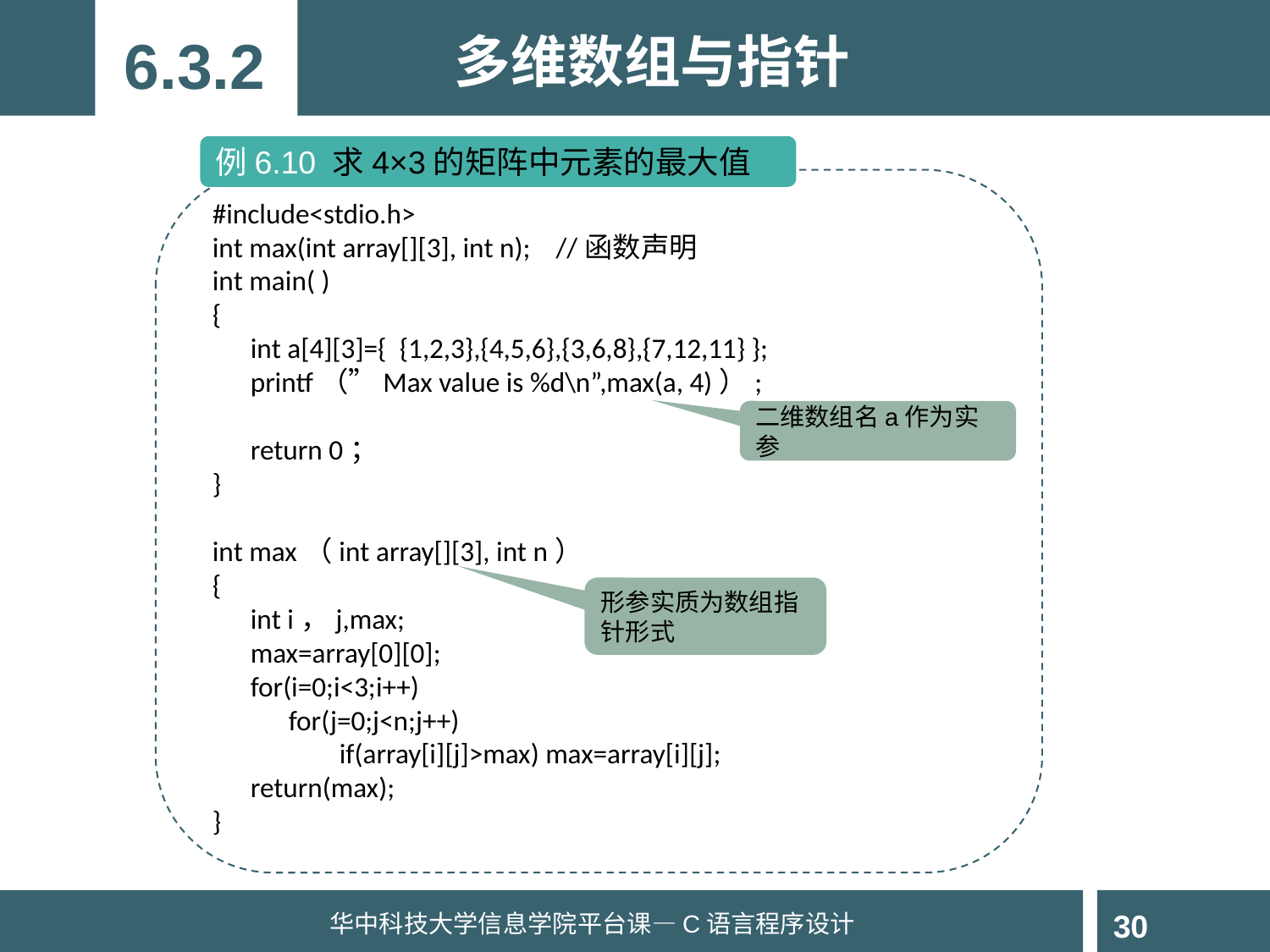

多维数组与指针
6.3.2
例6.10 求4×3的矩阵中元素的最大值

#include<stdio.h>
int max(int array[][3], int n);    //函数声明
int main( )
{
      int a[4][3]={  {1,2,3},{4,5,6},{3,6,8},{7,12,11} };
      printf（”Max value is %d\n”,max(a, 4)）;

      return 0；
}

int max（int array[][3], int n）
{
      int i，j,max;
      max=array[0][0];
      for(i=0;i<3;i++)
            for(j=0;j<n;j++)
                    if(array[i][j]>max) max=array[i][j];
      return(max);
}
二维数组名a作为实参
形参实质为数组指针形式